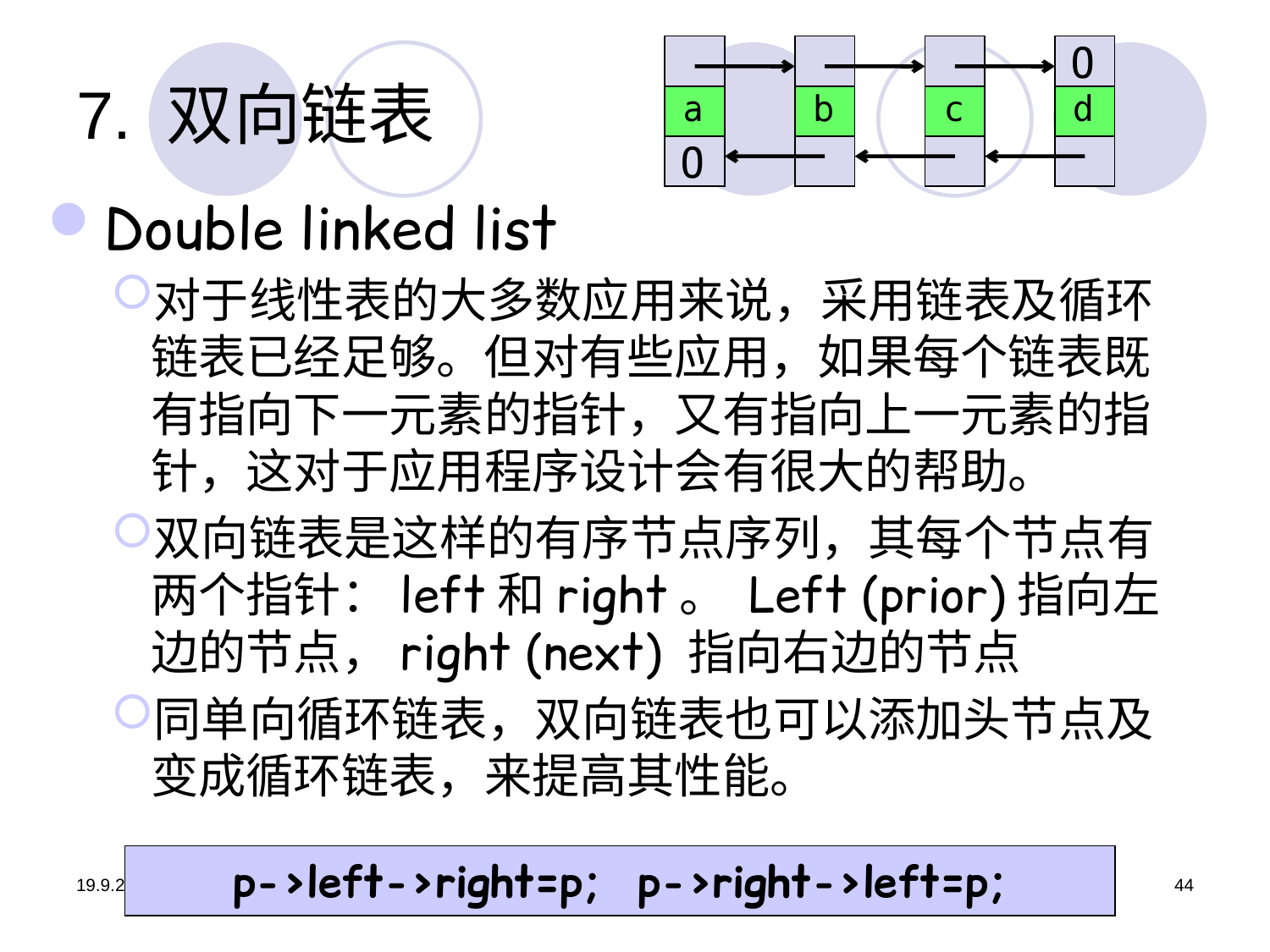

a
0

b

c

0
d

# 7. 双向链表

Double linked list
对于线性表的大多数应用来说，采用链表及循环链表已经足够。但对有些应用，如果每个链表既有指向下一元素的指针，又有指向上一元素的指针，这对于应用程序设计会有很大的帮助。
双向链表是这样的有序节点序列，其每个节点有两个指针：left和right。 Left (prior)指向左边的节点，right (next) 指向右边的节点
同单向循环链表，双向链表也可以添加头节点及变成循环链表，来提高其性能。
p->left->right=p;  p->right->left=p;
19.9.25
44